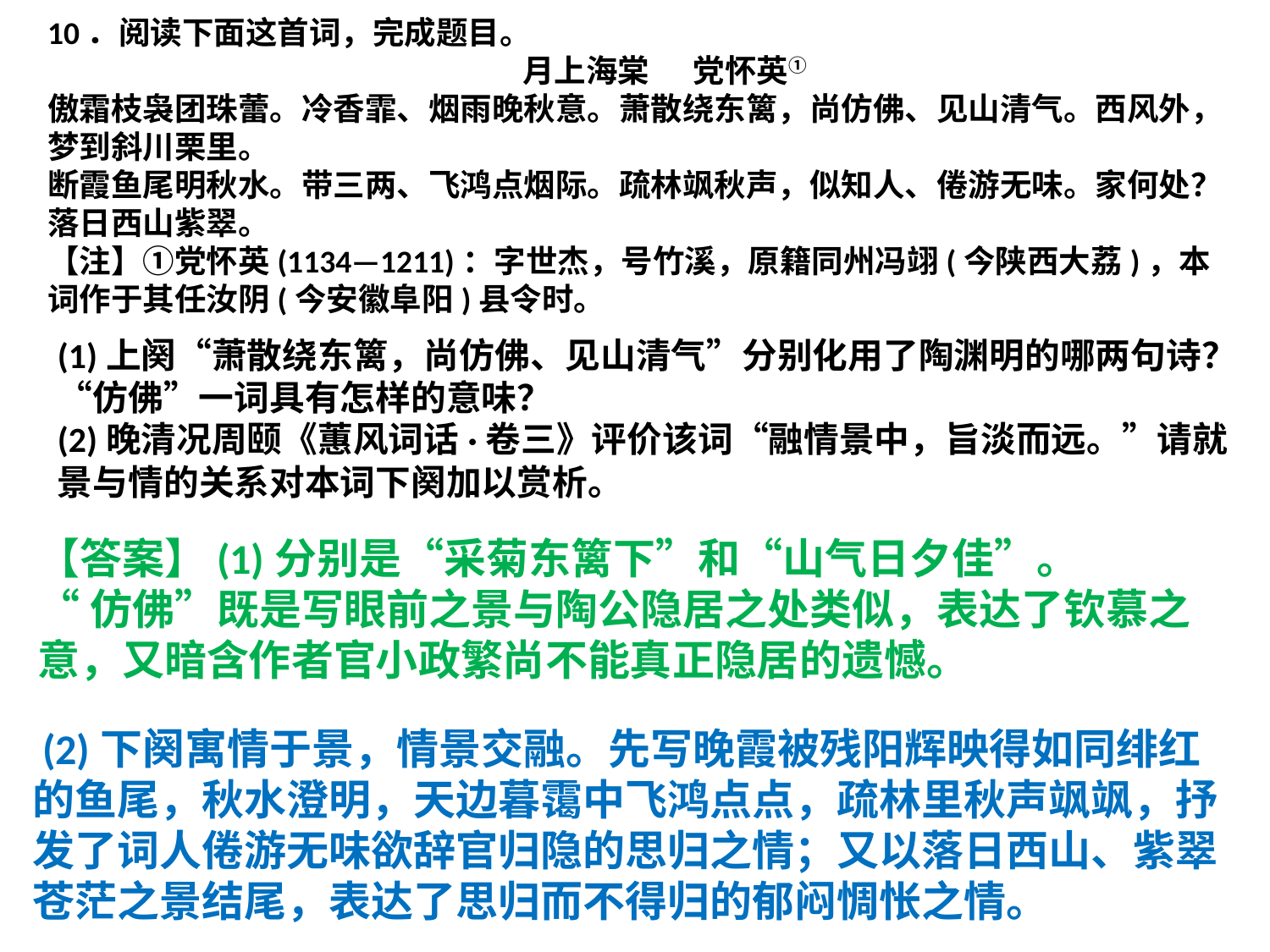

10．阅读下面这首词，完成题目。
                                                                 月上海棠      党怀英①
傲霜枝袅团珠蕾。冷香霏、烟雨晚秋意。萧散绕东篱，尚仿佛、见山清气。西风外，梦到斜川栗里。
断霞鱼尾明秋水。带三两、飞鸿点烟际。疏林飒秋声，似知人、倦游无味。家何处？落日西山紫翠。
【注】①党怀英(1134—1211)：字世杰，号竹溪，原籍同州冯翊(今陕西大荔)，本词作于其任汝阴(今安徽阜阳)县令时。
(1)上阕“萧散绕东篱，尚仿佛、见山清气”分别化用了陶渊明的哪两句诗？“仿佛”一词具有怎样的意味？
(2)晚清况周颐《蕙风词话·卷三》评价该词“融情景中，旨淡而远。”请就景与情的关系对本词下阕加以赏析。
【答案】(1)分别是“采菊东篱下”和“山气日夕佳”。
“仿佛”既是写眼前之景与陶公隐居之处类似，表达了钦慕之意，又暗含作者官小政繁尚不能真正隐居的遗憾。
 (2)下阕寓情于景，情景交融。先写晚霞被残阳辉映得如同绯红的鱼尾，秋水澄明，天边暮霭中飞鸿点点，疏林里秋声飒飒，抒发了词人倦游无味欲辞官归隐的思归之情；又以落日西山、紫翠苍茫之景结尾，表达了思归而不得归的郁闷惆怅之情。